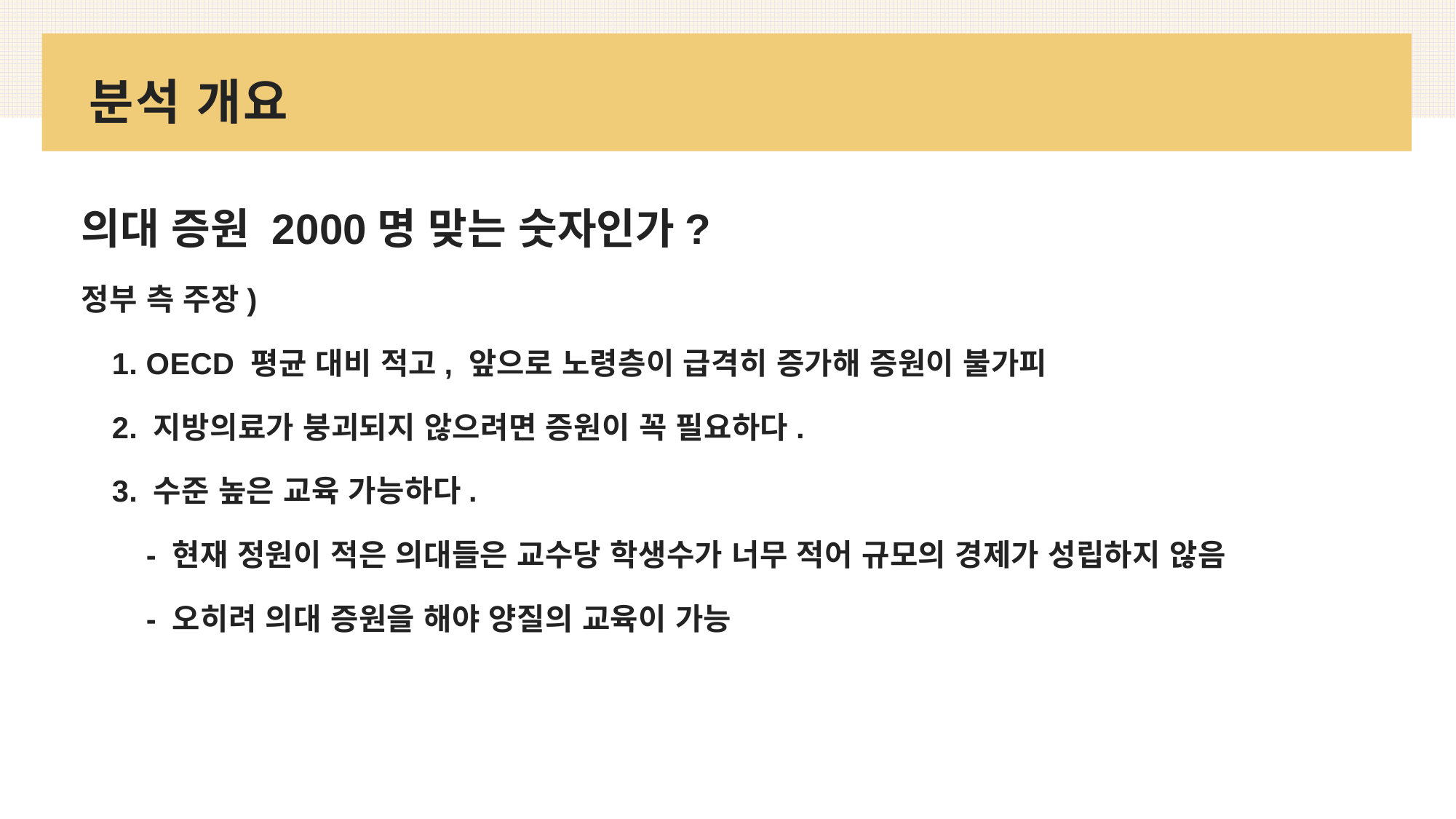

# 분석 개요
의대 증원 2000명 맞는 숫자인가?
정부 측 주장)
 1. OECD 평균 대비 적고, 앞으로 노령층이 급격히 증가해 증원이 불가피
 2. 지방의료가 붕괴되지 않으려면 증원이 꼭 필요하다.
 3. 수준 높은 교육 가능하다.
     - 현재 정원이 적은 의대들은 교수당 학생수가 너무 적어 규모의 경제가 성립하지 않음
     - 오히려 의대 증원을 해야 양질의 교육이 가능